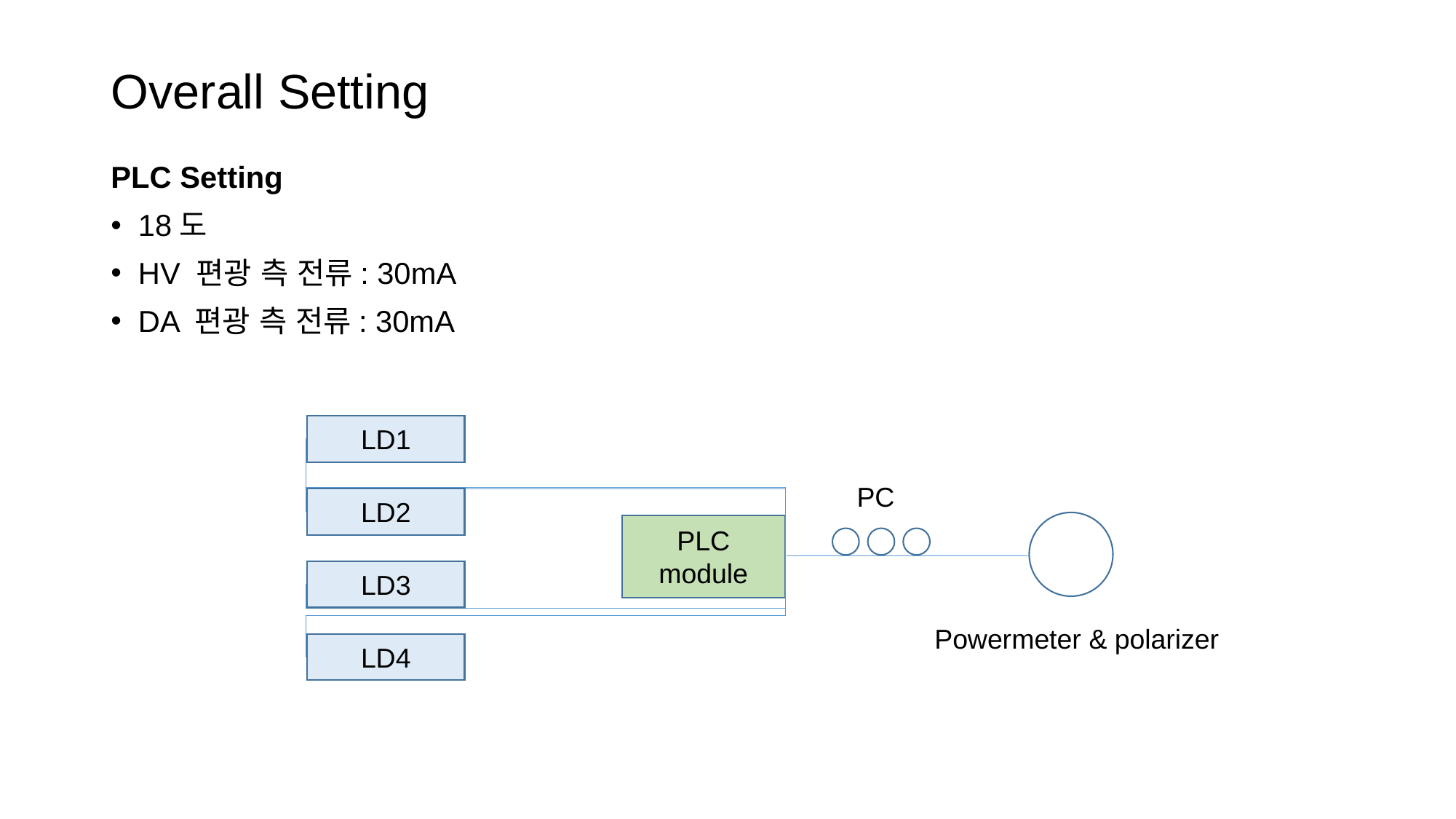

Overall Setting
PLC Setting
18도
HV 편광 측 전류: 30mA
DA 편광 측 전류: 30mA
LD1
PC
LD2

PLC module

LD3
Powermeter & polarizer
LD4